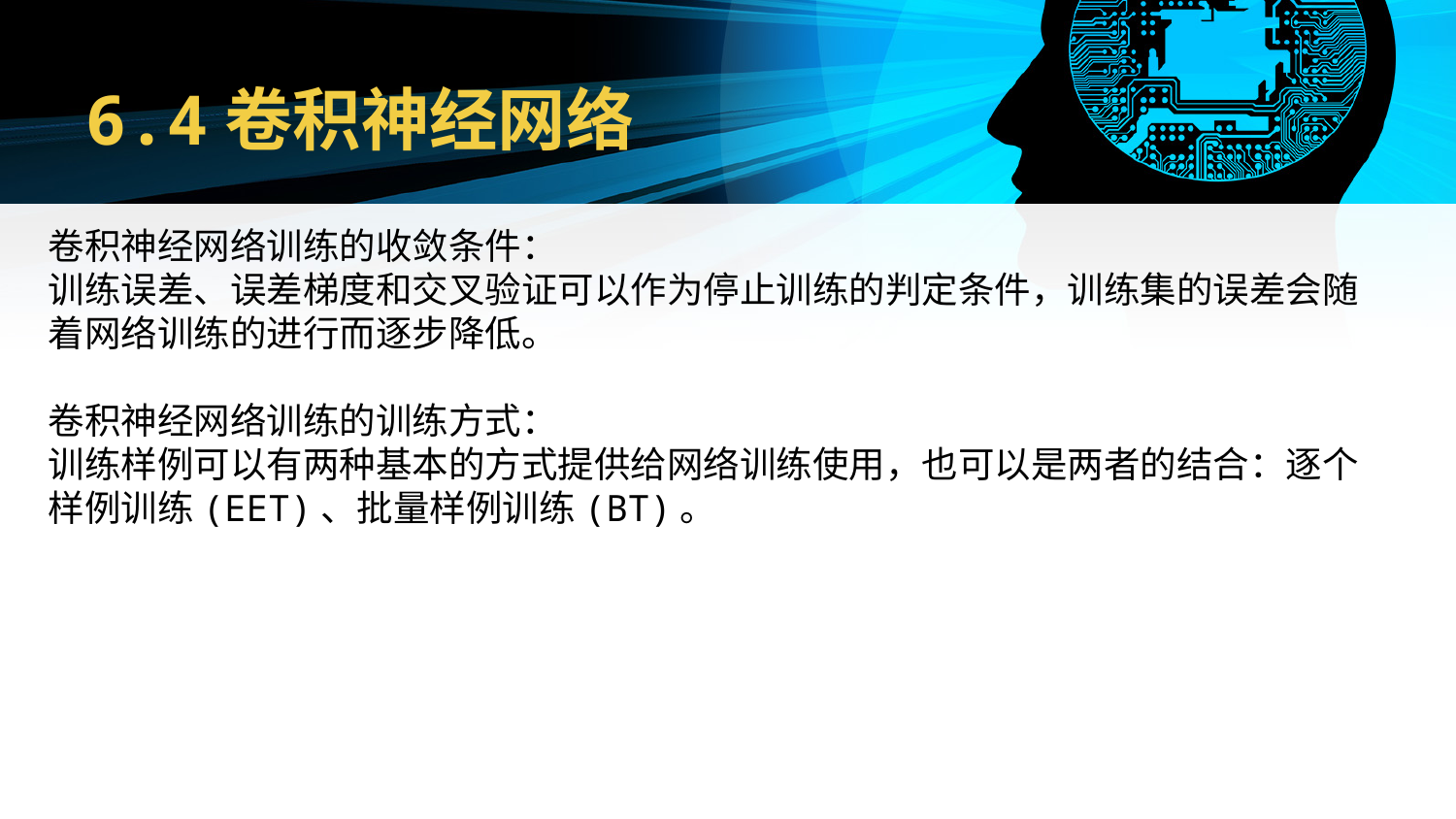

# 6.4卷积神经网络
卷积神经网络训练的收敛条件：
训练误差、误差梯度和交叉验证可以作为停止训练的判定条件，训练集的误差会随着网络训练的进行而逐步降低。

卷积神经网络训练的训练方式：
训练样例可以有两种基本的方式提供给网络训练使用，也可以是两者的结合：逐个样例训练(EET)、批量样例训练(BT)。